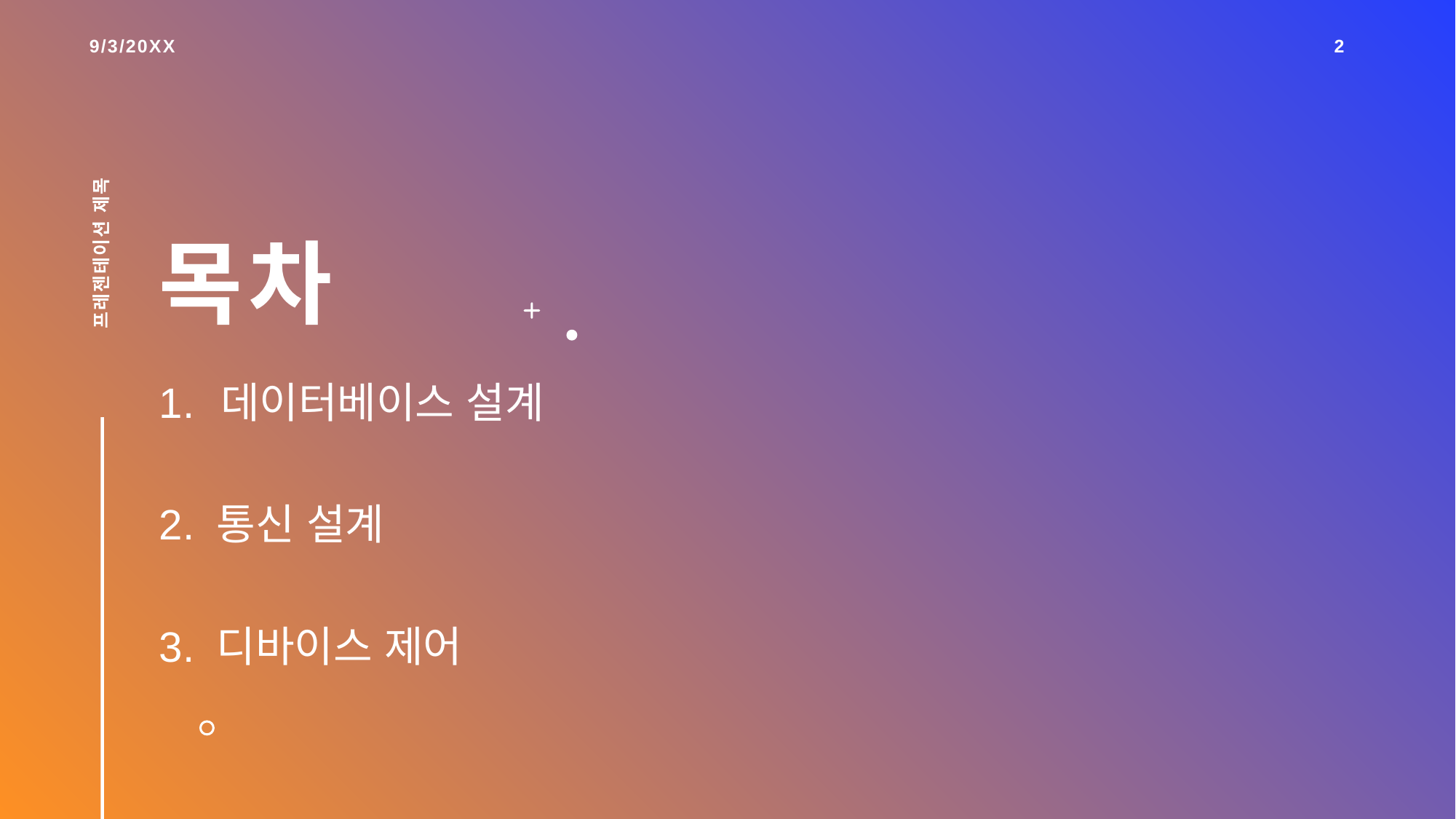

9/3/20XX
2
# 목차
프레젠테이션 제목
데이터베이스 설계

2. 통신 설계

3. 디바이스 제어